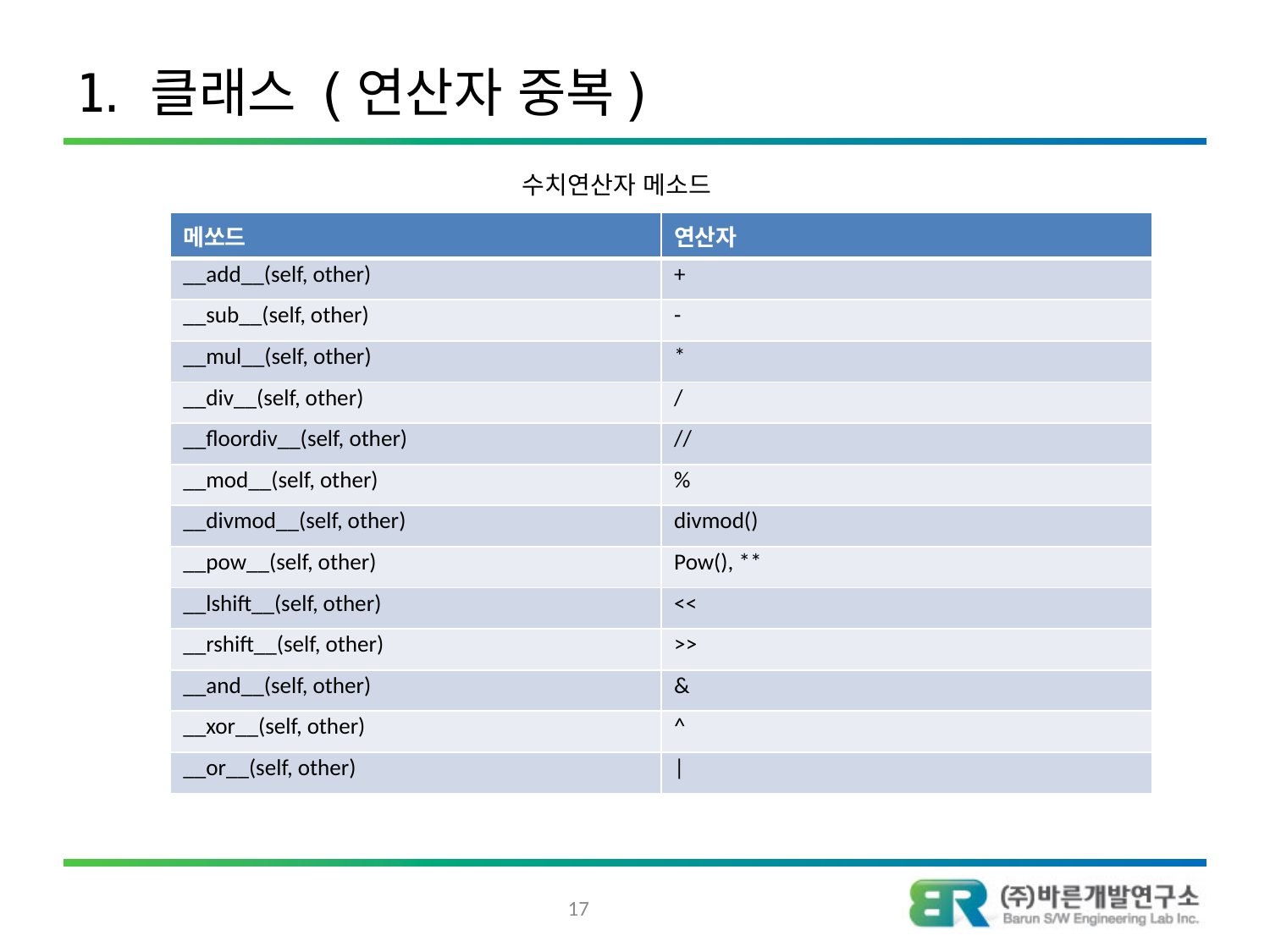

# 1. 클래스 (연산자 중복)

수치연산자 메소드

| 메쏘드 | 연산자 |
| --- | --- |
| \_\_add\_\_(self, other) | + |
| \_\_sub\_\_(self, other) | - |
| \_\_mul\_\_(self, other) | \* |
| \_\_div\_\_(self, other) | / |
| \_\_floordiv\_\_(self, other) | // |
| \_\_mod\_\_(self, other) | % |
| \_\_divmod\_\_(self, other) | divmod() |
| \_\_pow\_\_(self, other) | Pow(), \*\* |
| \_\_lshift\_\_(self, other) | << |
| \_\_rshift\_\_(self, other) | >> |
| \_\_and\_\_(self, other) | & |
| \_\_xor\_\_(self, other) | ^ |
| \_\_or\_\_(self, other) | | |
17